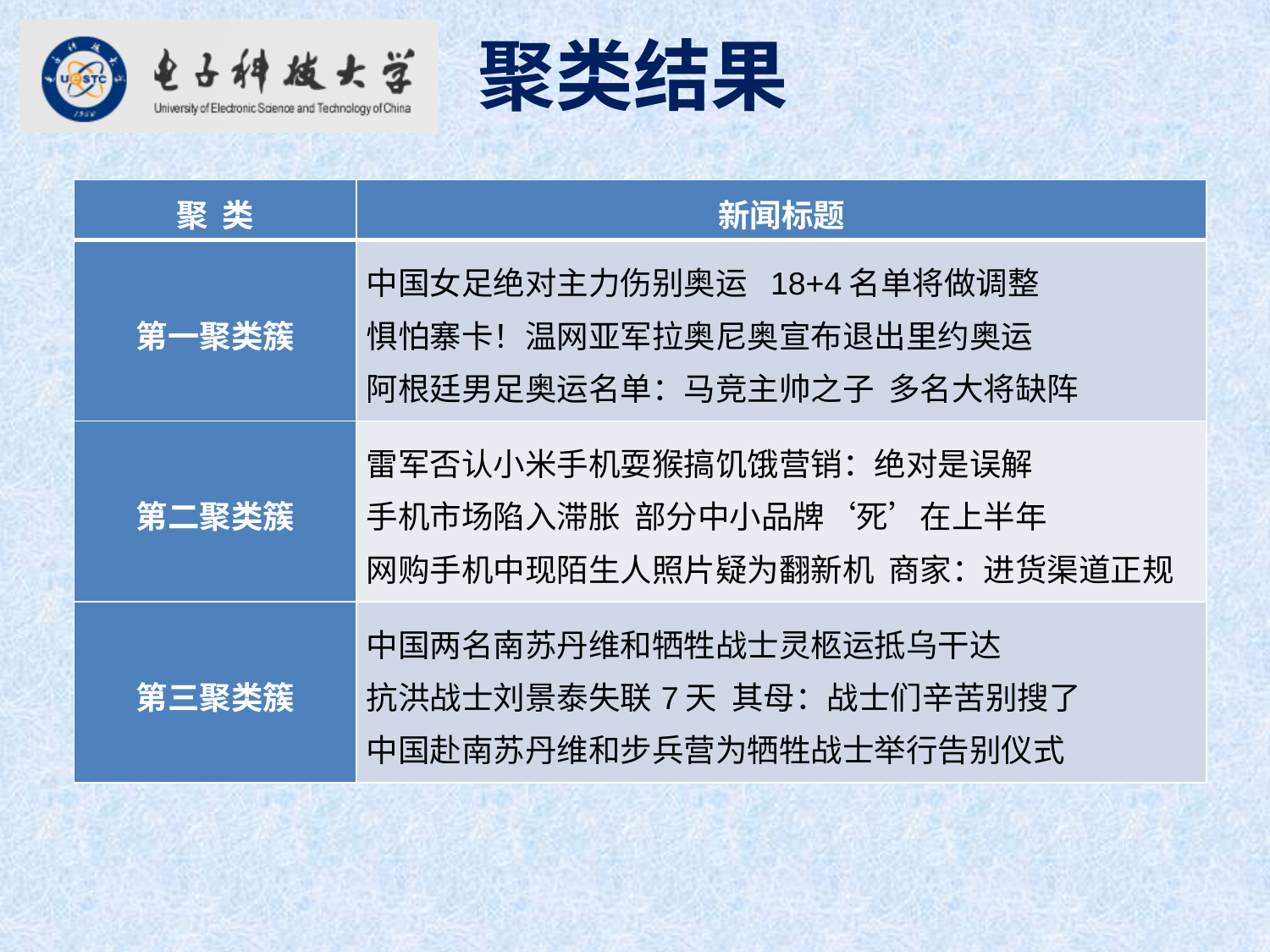

聚类结果
| 聚 类 | 新闻标题 |
| --- | --- |
| 第一聚类簇 | 中国女足绝对主力伤别奥运 18+4名单将做调整 惧怕寨卡！温网亚军拉奥尼奥宣布退出里约奥运 阿根廷男足奥运名单：马竞主帅之子 多名大将缺阵 |
| 第二聚类簇 | 雷军否认小米手机耍猴搞饥饿营销：绝对是误解 手机市场陷入滞胀 部分中小品牌‘死’在上半年 网购手机中现陌生人照片疑为翻新机 商家：进货渠道正规 |
| 第三聚类簇 | 中国两名南苏丹维和牺牲战士灵柩运抵乌干达 抗洪战士刘景泰失联7天 其母：战士们辛苦别搜了 中国赴南苏丹维和步兵营为牺牲战士举行告别仪式 |